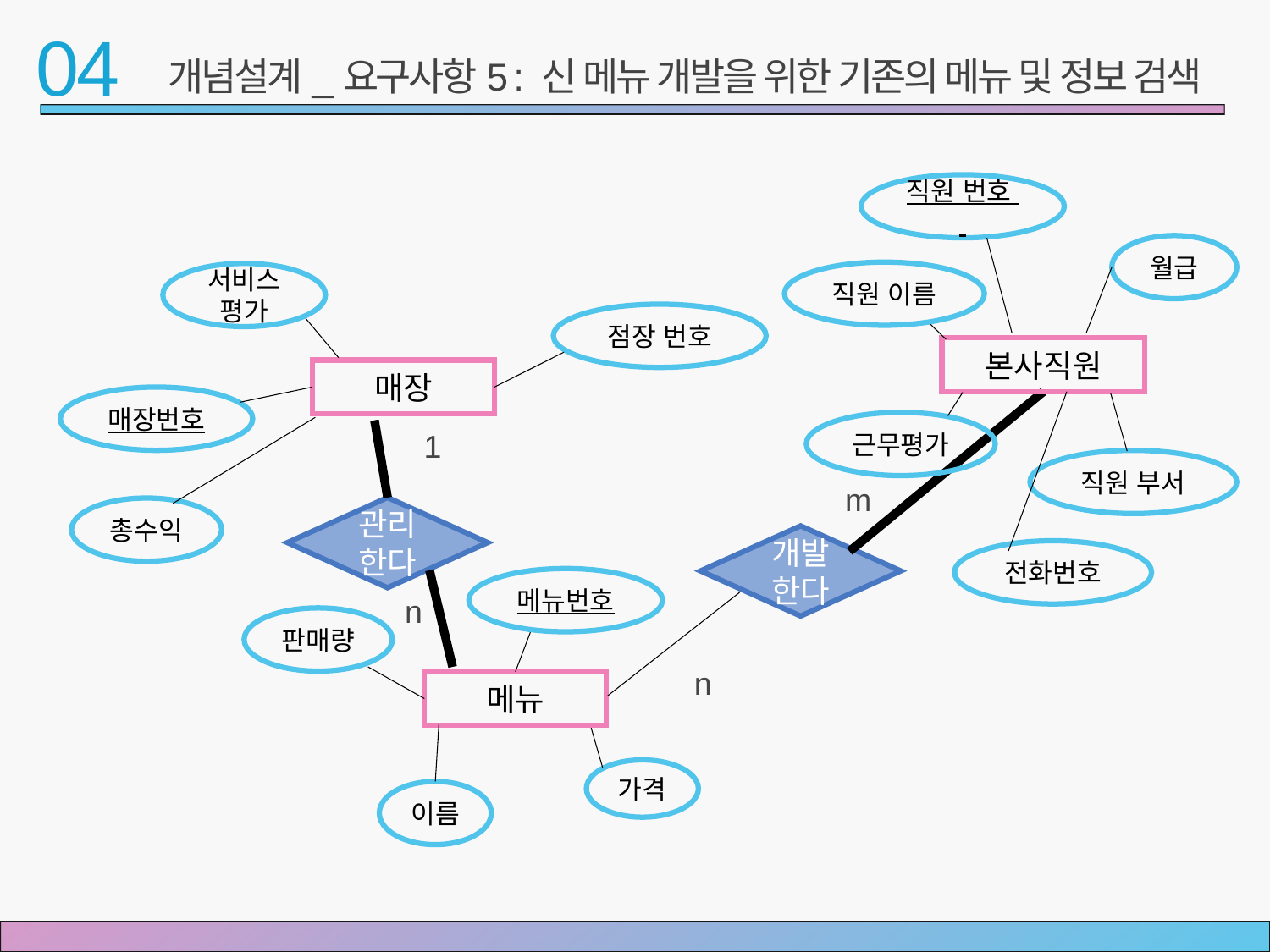

04
개념설계_요구사항5 : 신 메뉴 개발을 위한 기존의 메뉴 및 정보 검색

직원 번호
월급
직원 이름
서비스 평가
점장 번호
본사직원
매장
매장번호
근무평가
1
관리한다
메뉴번호
n
판매량
메뉴
가격
이름
직원 부서
m
총수익
개발한다
전화번호
n